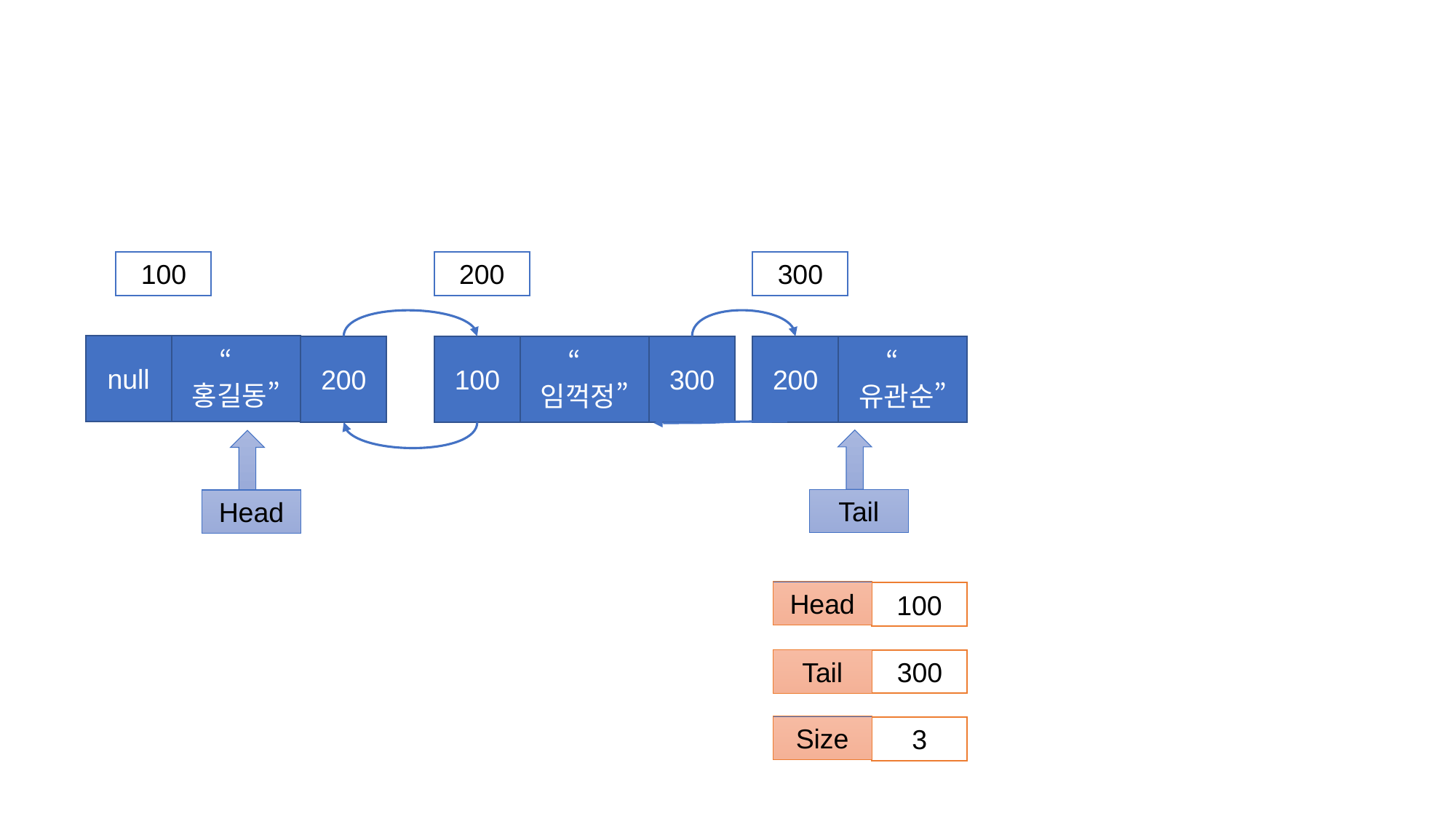

100
200
300
null
“홍길동”
200
100
“임꺽정”
300
200
“유관순”

Tail
Head
Head
100
Tail
300
Size
3